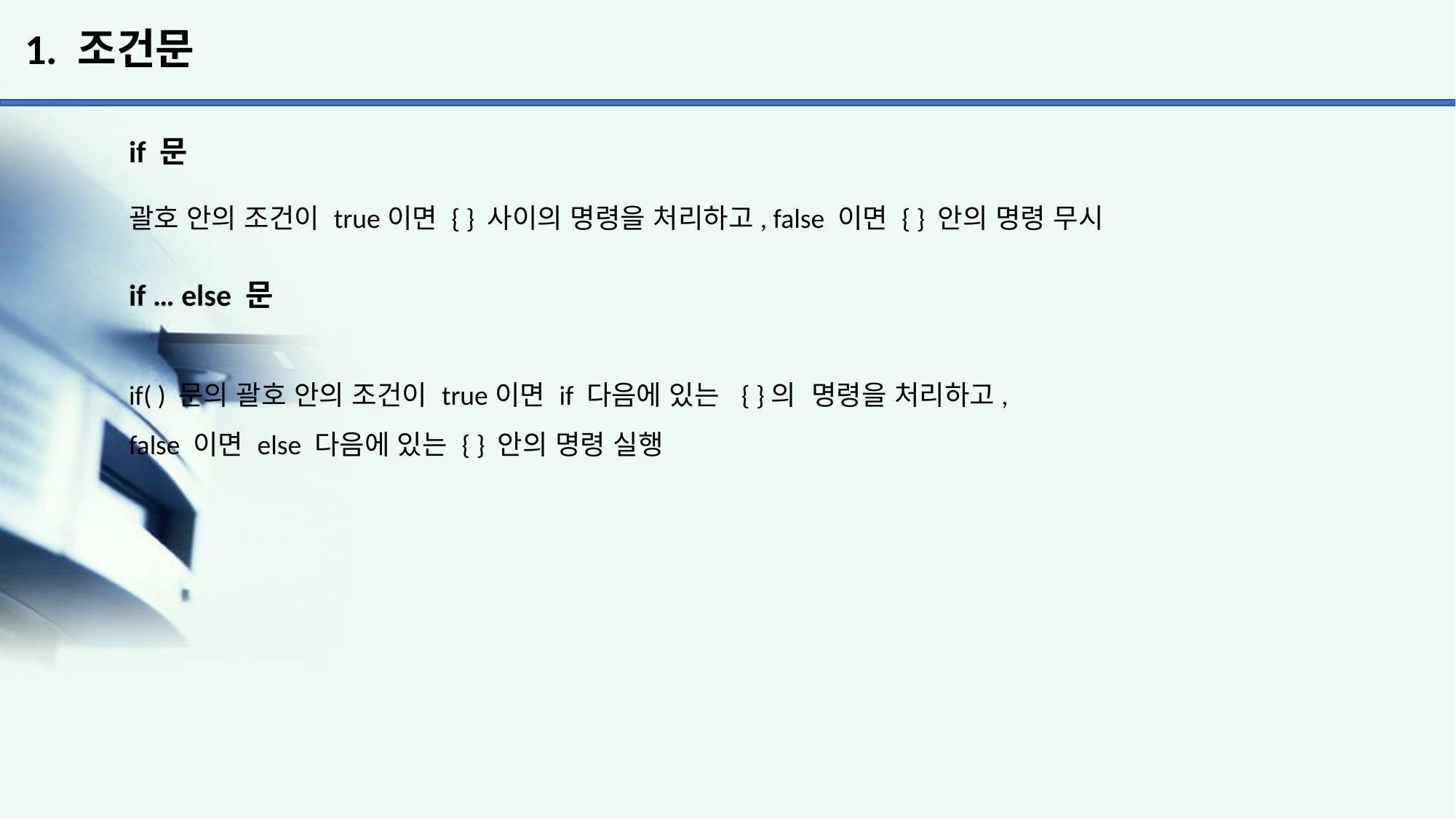

# 1. 조건문
if 문

괄호 안의 조건이 true이면 { } 사이의 명령을 처리하고, false 이면 { } 안의 명령 무시
if … else 문

if( ) 문의 괄호 안의 조건이 true이면 if 다음에 있는  { }의  명령을 처리하고,
false 이면 else 다음에 있는 { } 안의 명령 실행